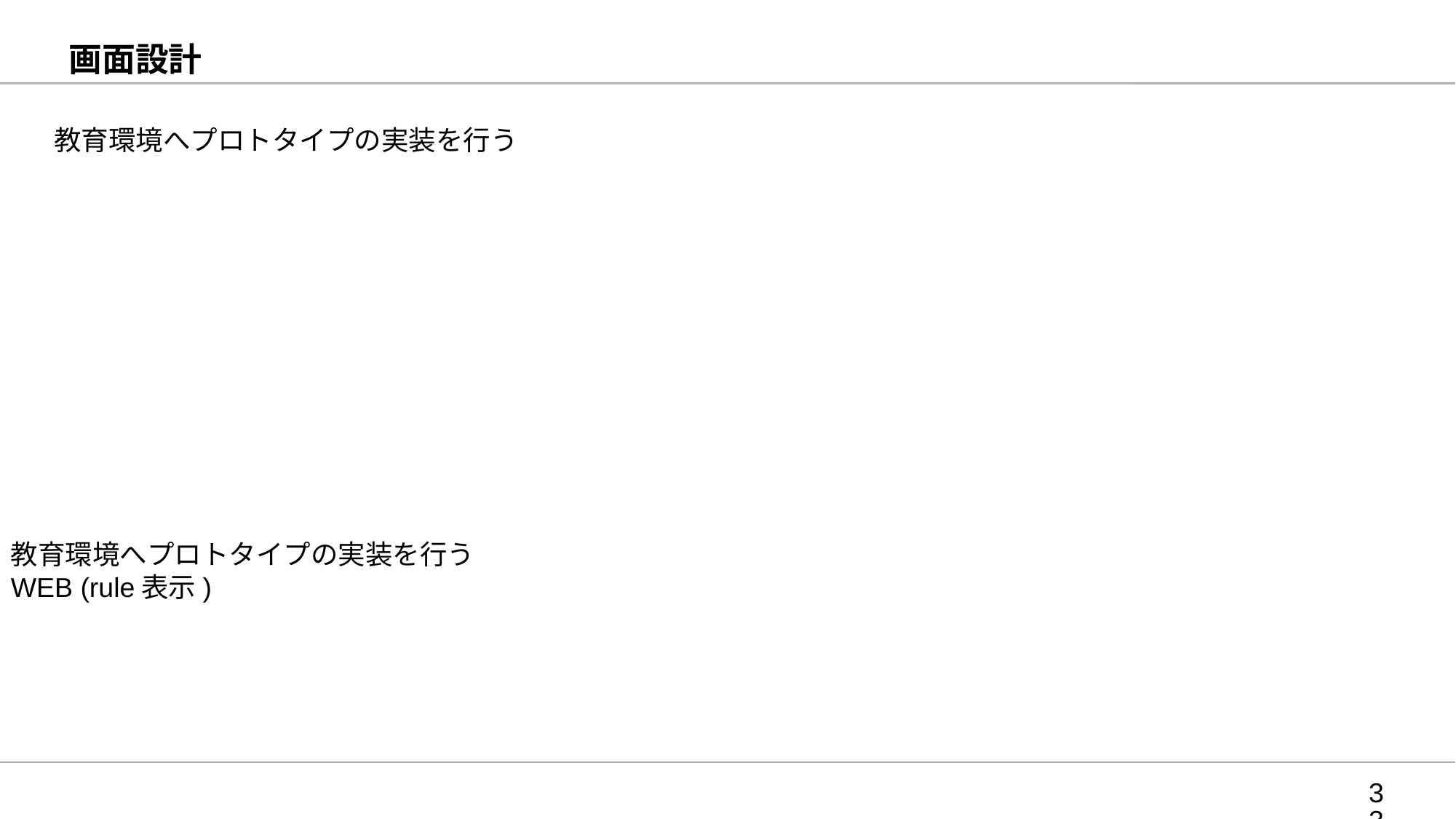

# 画面設計
教育環境へプロトタイプの実装を行う
教育環境へプロトタイプの実装を行う
WEB (rule表示)

33